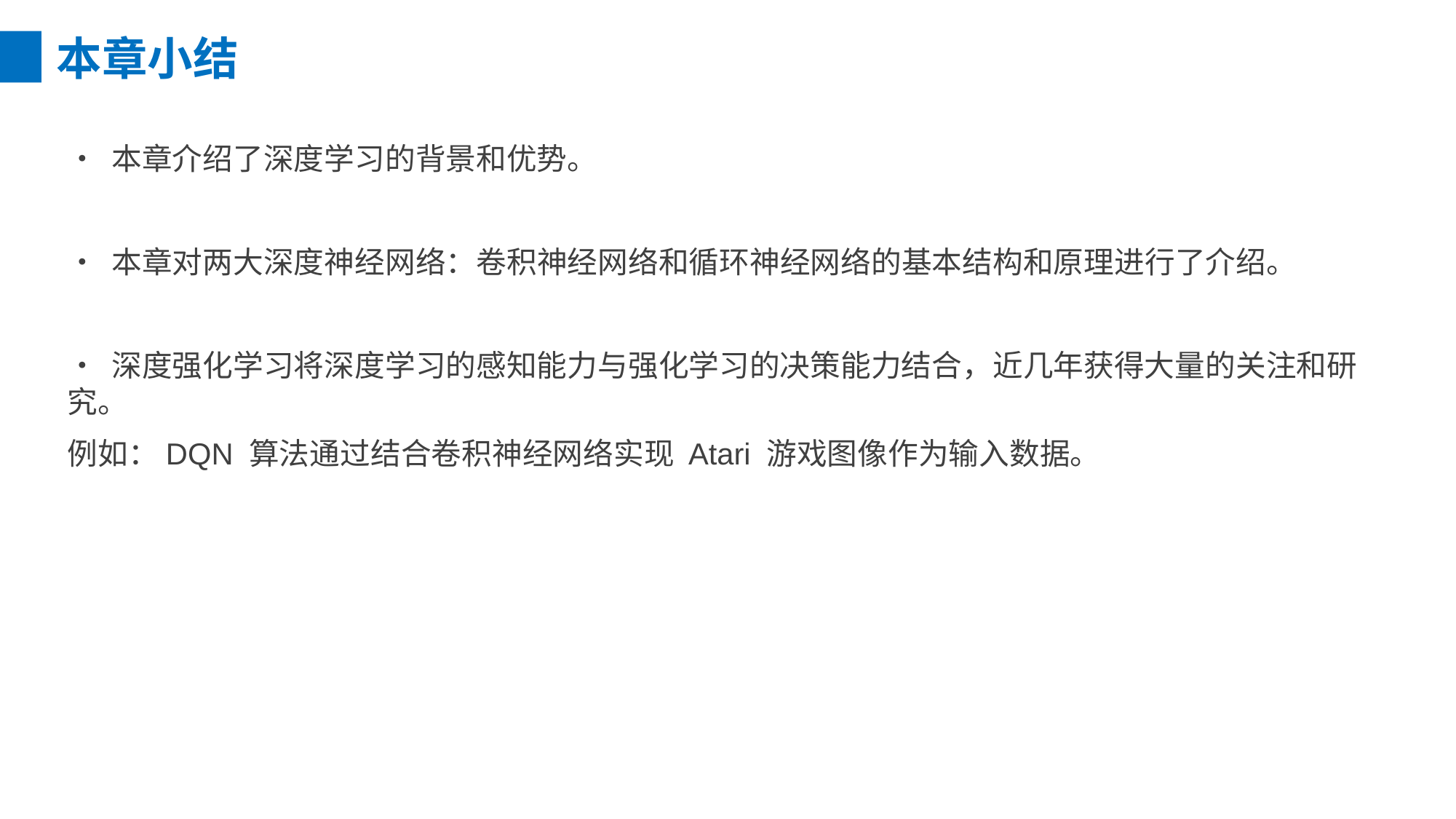

本章小结
• 本章介绍了深度学习的背景和优势。

• 本章对两大深度神经网络：卷积神经网络和循环神经网络的基本结构和原理进行了介绍。

• 深度强化学习将深度学习的感知能力与强化学习的决策能力结合，近几年获得大量的关注和研究。
例如：DQN 算法通过结合卷积神经网络实现 Atari 游戏图像作为输入数据。